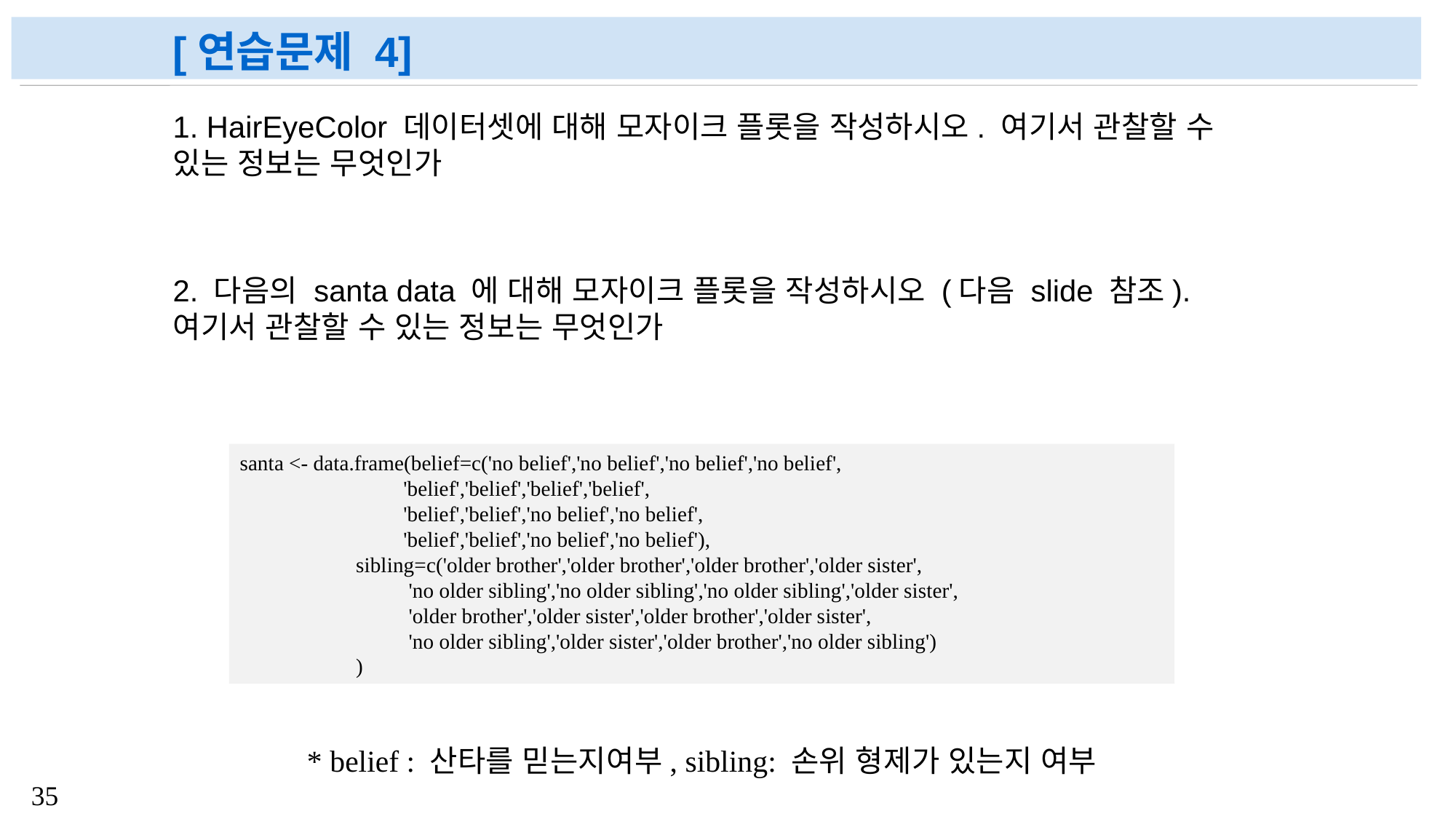

# [연습문제 4]
1. HairEyeColor 데이터셋에 대해 모자이크 플롯을 작성하시오. 여기서 관찰할 수 있는 정보는 무엇인가

2. 다음의 santa data 에 대해 모자이크 플롯을 작성하시오 (다음 slide 참조). 여기서 관찰할 수 있는 정보는 무엇인가
santa <- data.frame(belief=c('no belief','no belief','no belief','no belief',
                               'belief','belief','belief','belief',
                               'belief','belief','no belief','no belief',
                               'belief','belief','no belief','no belief'),
                      sibling=c('older brother','older brother','older brother','older sister',
                                'no older sibling','no older sibling','no older sibling','older sister',
                                'older brother','older sister','older brother','older sister',
                                'no older sibling','older sister','older brother','no older sibling')
                      )
* belief : 산타를 믿는지여부, sibling: 손위 형제가 있는지 여부